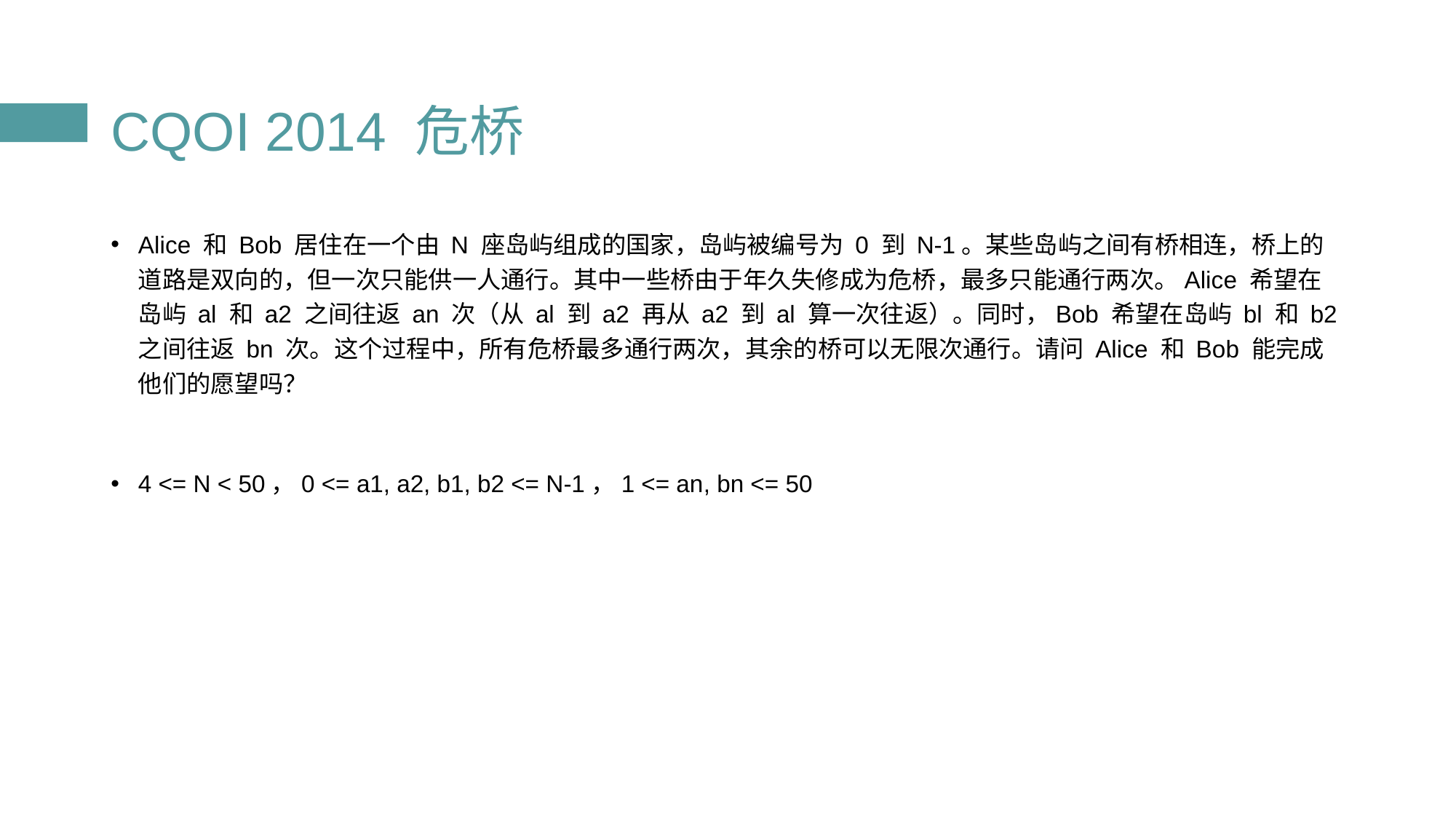

# CQOI 2014 危桥
Alice 和 Bob 居住在一个由 N 座岛屿组成的国家，岛屿被编号为 0 到 N-1。某些岛屿之间有桥相连，桥上的道路是双向的，但一次只能供一人通行。其中一些桥由于年久失修成为危桥，最多只能通行两次。Alice 希望在岛屿 al 和 a2 之间往返 an 次（从 al 到 a2 再从 a2 到 al 算一次往返）。同时，Bob 希望在岛屿 bl 和 b2 之间往返 bn 次。这个过程中，所有危桥最多通行两次，其余的桥可以无限次通行。请问 Alice 和 Bob 能完成他们的愿望吗？

4 <= N < 50，0 <= a1, a2, b1, b2 <= N-1，1 <= an, bn <= 50